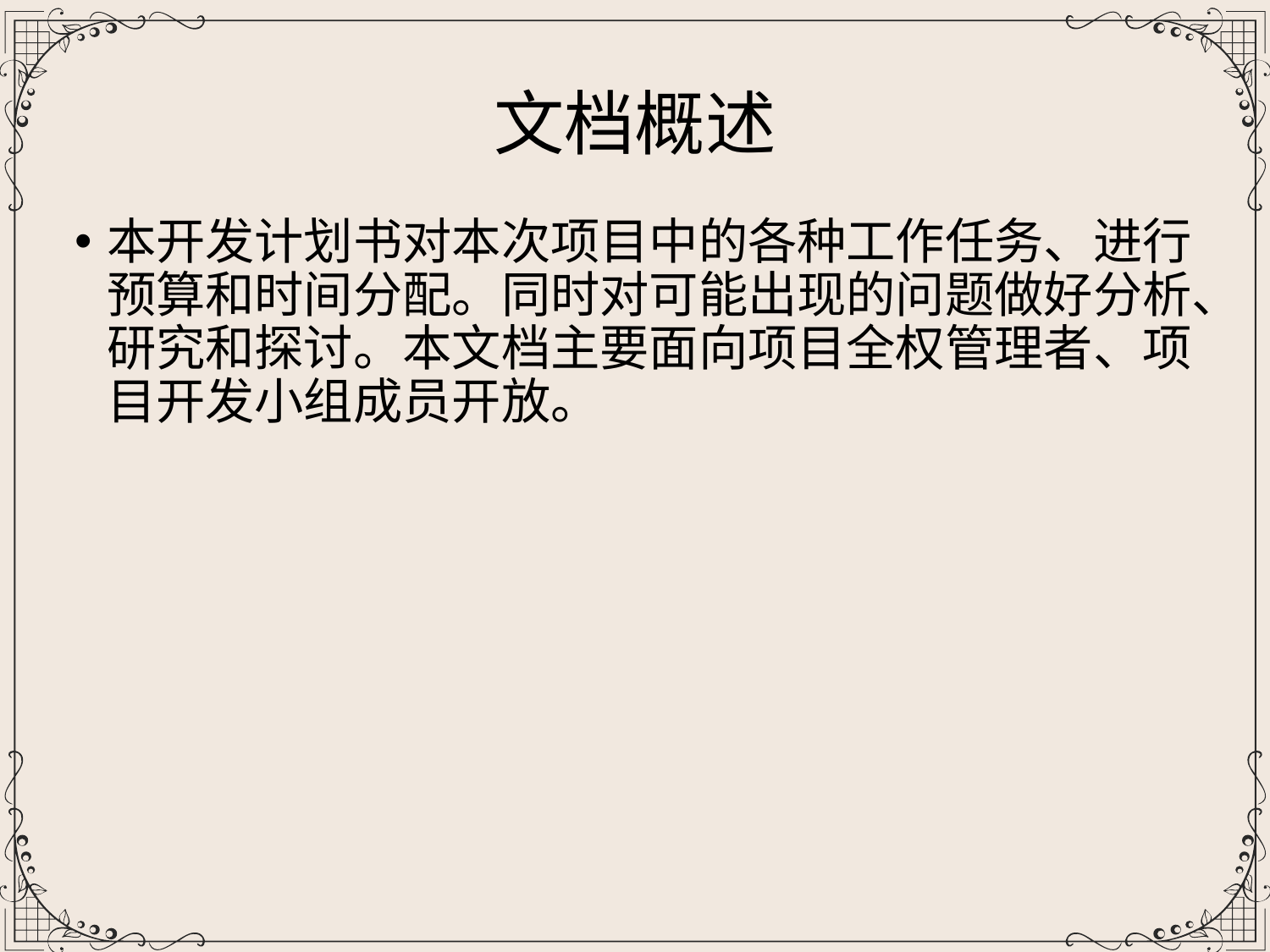

文档概述
本开发计划书对本次项目中的各种工作任务、进行预算和时间分配。同时对可能出现的问题做好分析、研究和探讨。本文档主要面向项目全权管理者、项目开发小组成员开放。